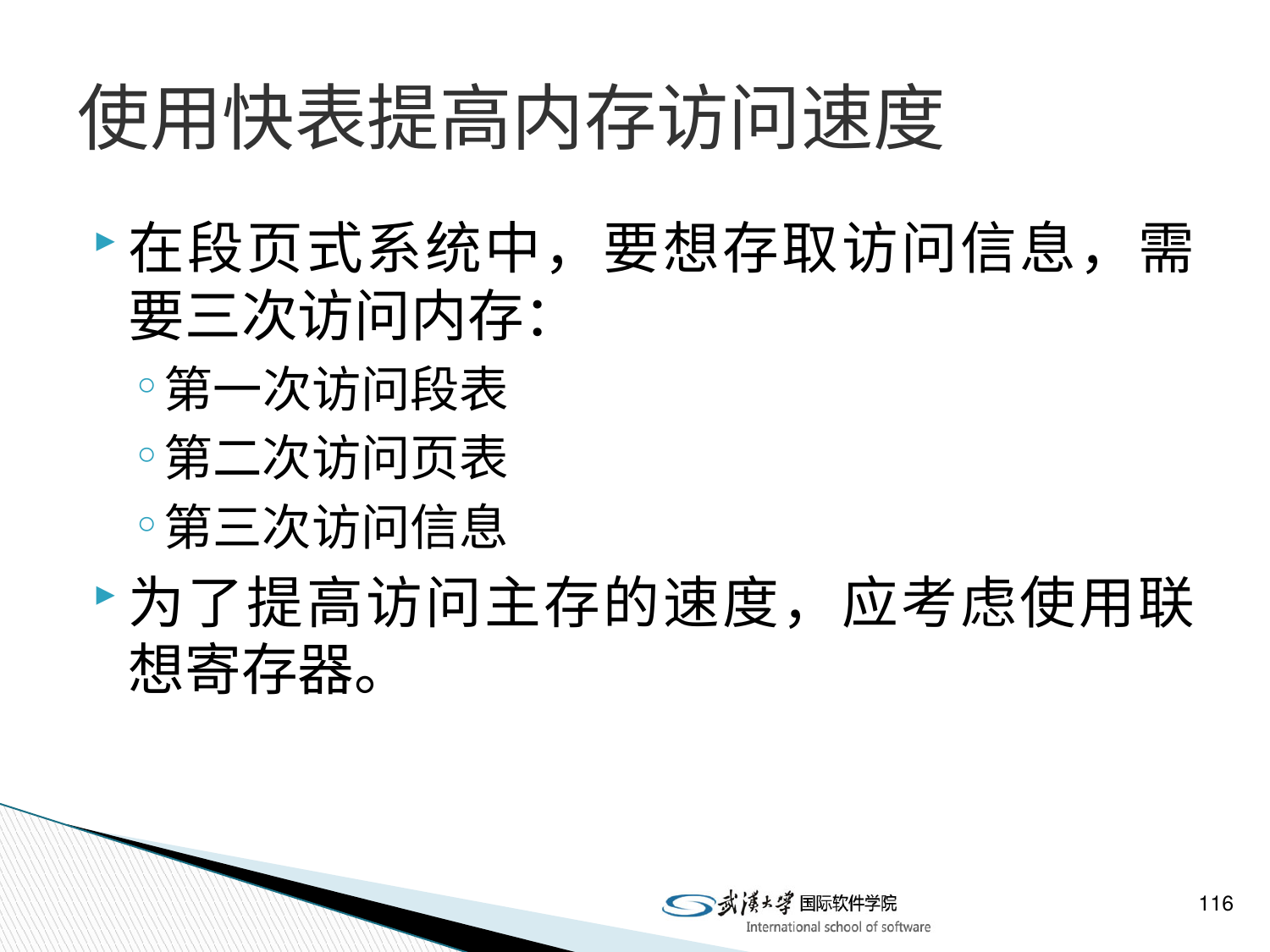

# 使用快表提高内存访问速度
在段页式系统中，要想存取访问信息，需要三次访问内存：
第一次访问段表
第二次访问页表
第三次访问信息
为了提高访问主存的速度，应考虑使用联想寄存器。